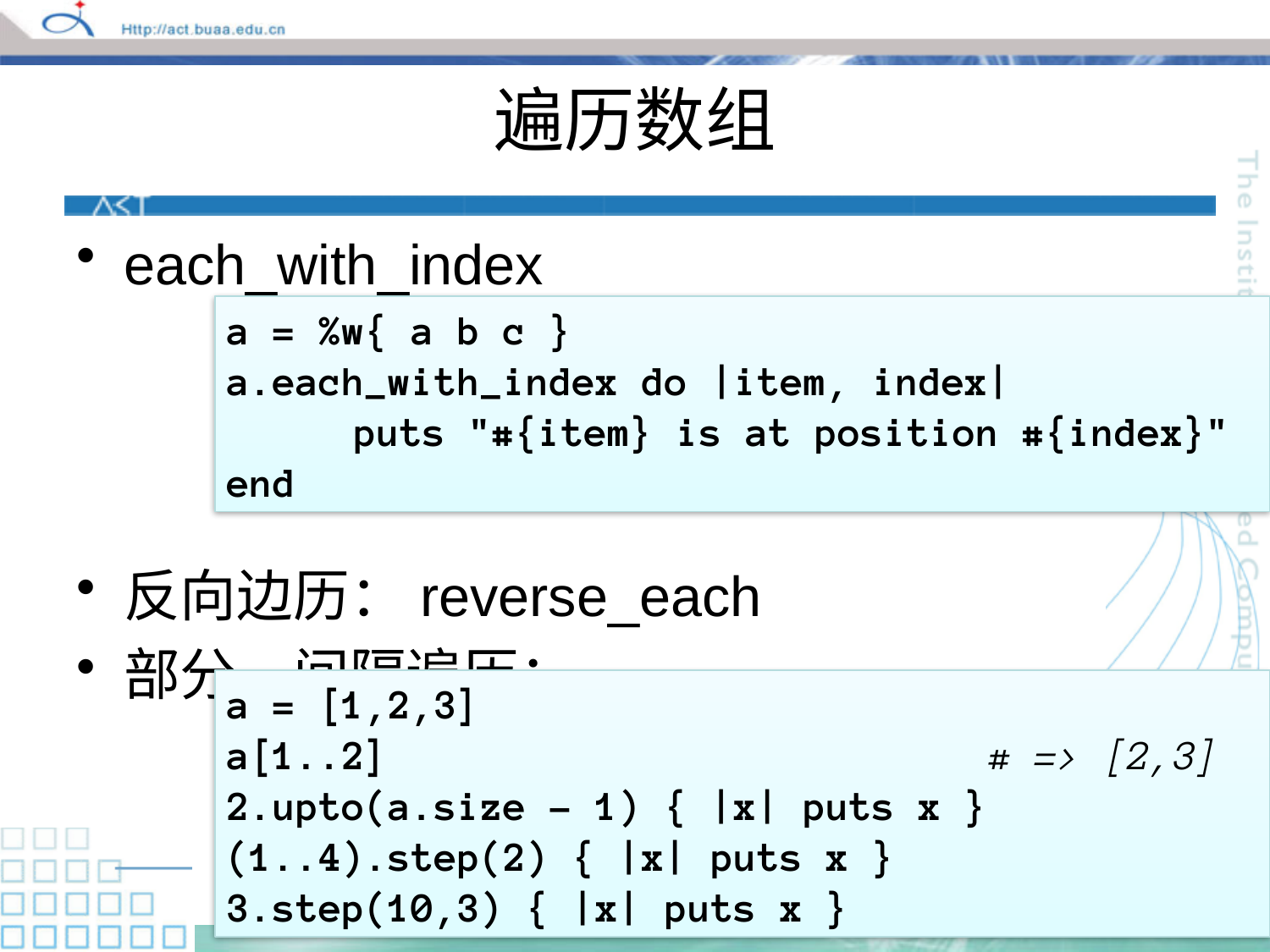

# 遍历数组
each_with_index

反向边历：reverse_each
部分、间隔遍历：

a = %w{ a b c }
a.each_with_index do |item, index|
	puts "#{item} is at position #{index}"
end
a = [1,2,3]
a[1..2]					# => [2,3]
2.upto(a.size - 1) { |x| puts x }
(1..4).step(2) { |x| puts x }
3.step(10,3) { |x| puts x }